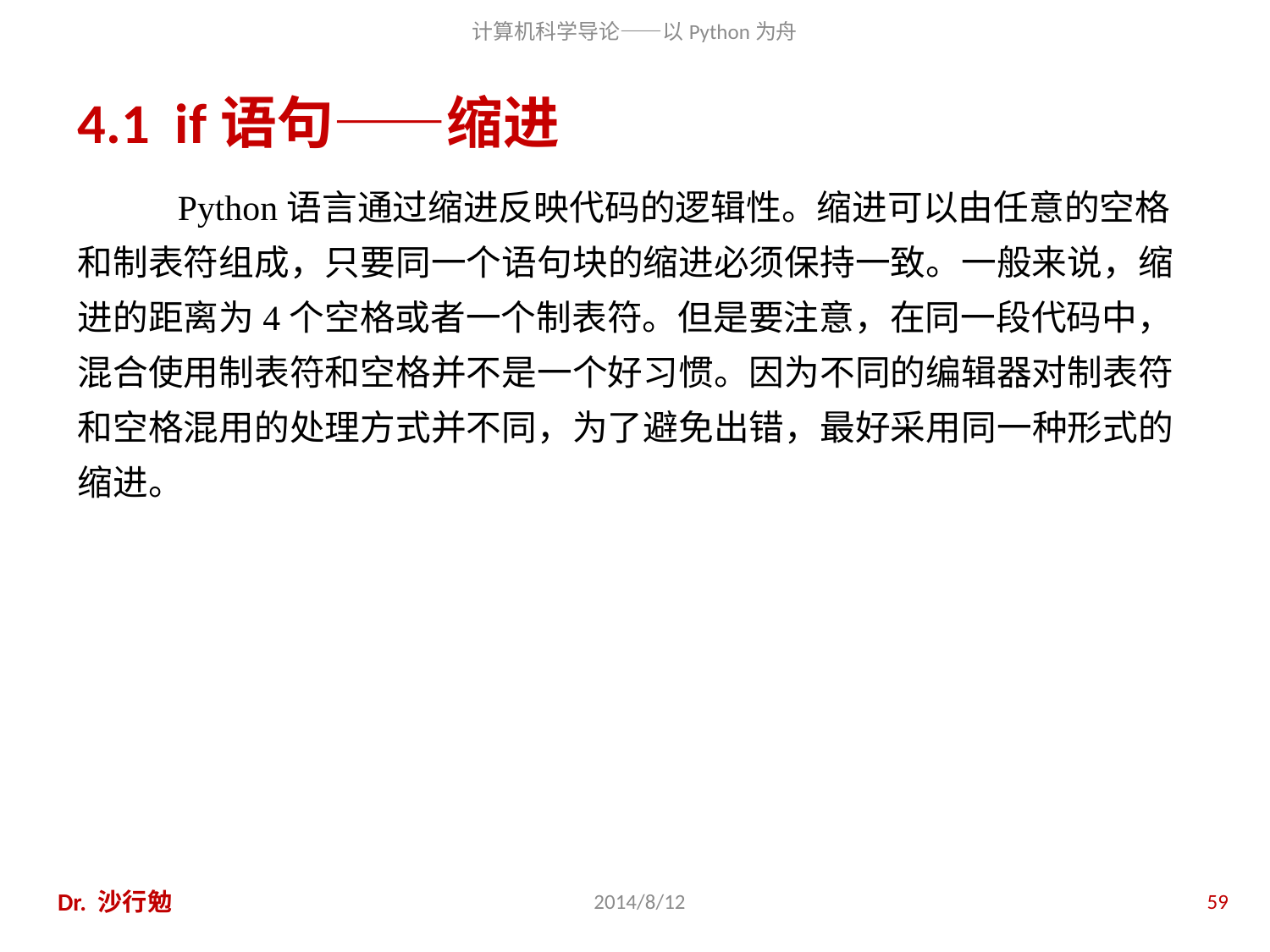

# 4.1  if语句——缩进
Python语言通过缩进反映代码的逻辑性。缩进可以由任意的空格和制表符组成，只要同一个语句块的缩进必须保持一致。一般来说，缩进的距离为4个空格或者一个制表符。但是要注意，在同一段代码中，混合使用制表符和空格并不是一个好习惯。因为不同的编辑器对制表符和空格混用的处理方式并不同，为了避免出错，最好采用同一种形式的缩进。
Dr. 沙行勉
2014/8/12
59